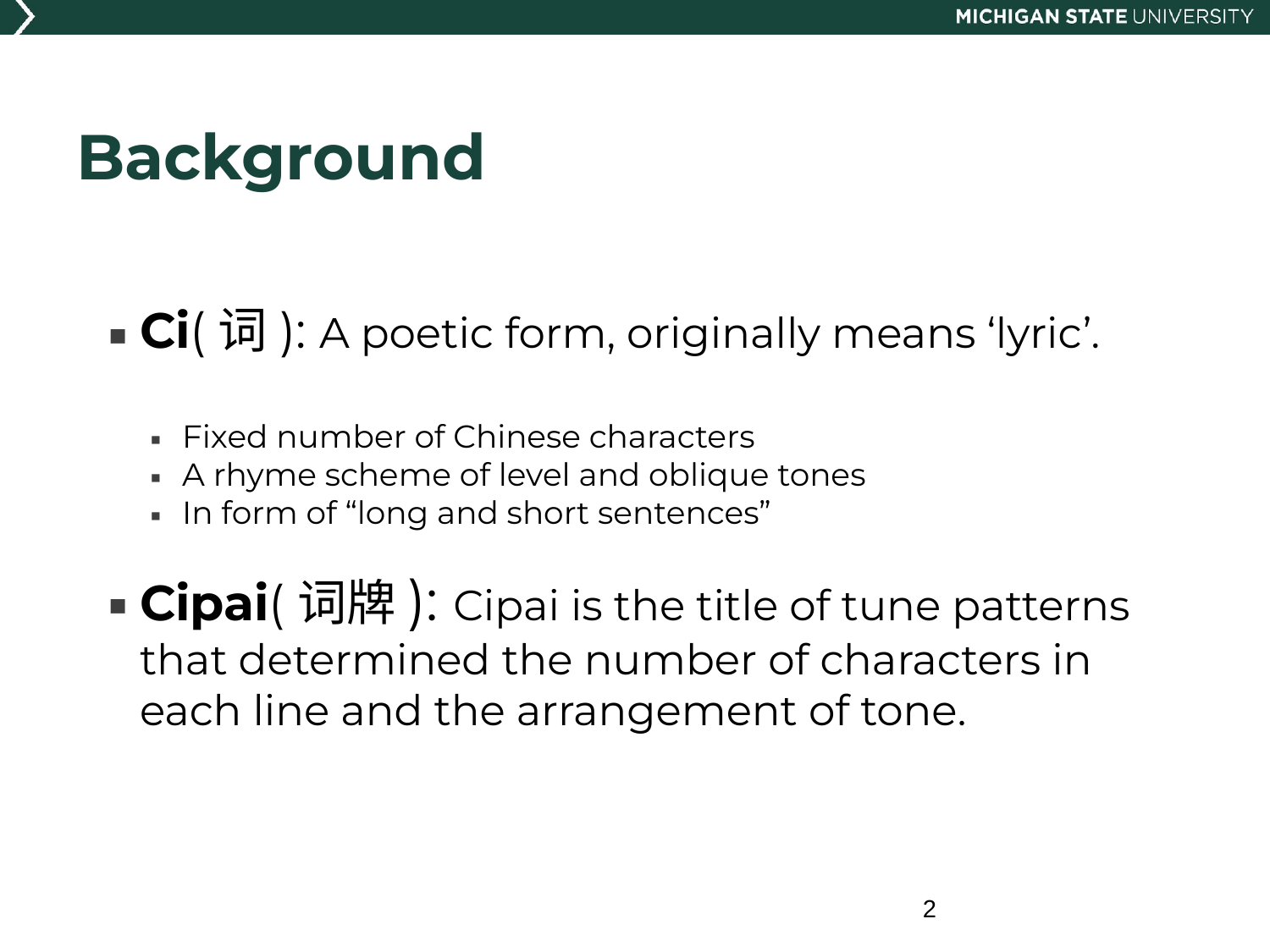

# Background
Ci(词): A poetic form, originally means ‘lyric’.

Fixed number of Chinese characters
A rhyme scheme of level and oblique tones
In form of “long and short sentences”

Cipai(词牌): Cipai is the title of tune patterns that determined the number of characters in each line and the arrangement of tone.
2